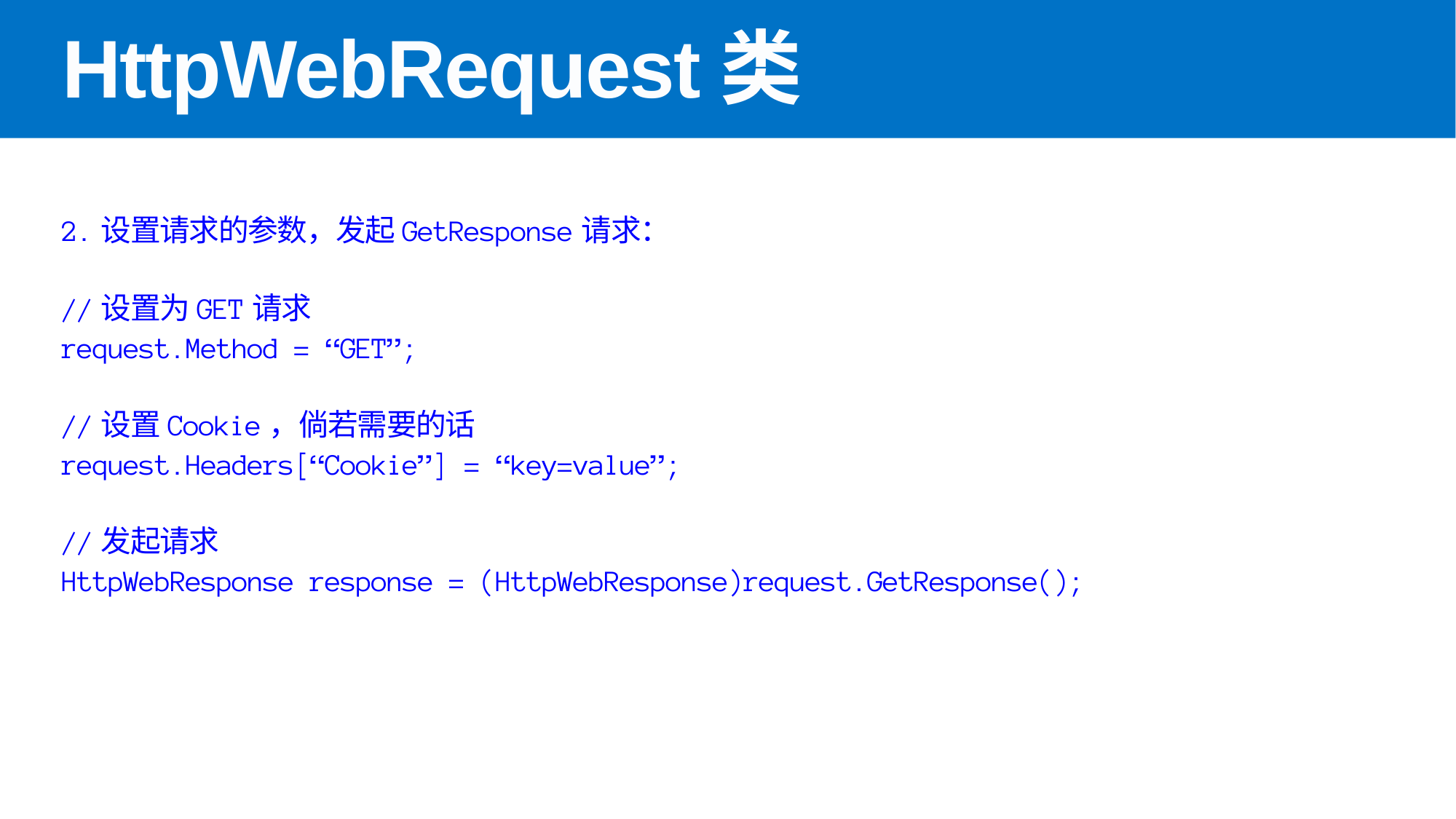

# HttpWebRequest类

2.设置请求的参数，发起GetResponse请求：

//设置为GET请求
request.Method = “GET”;

//设置Cookie，倘若需要的话
request.Headers[“Cookie”] = “key=value”;

//发起请求
HttpWebResponse response = (HttpWebResponse)request.GetResponse();